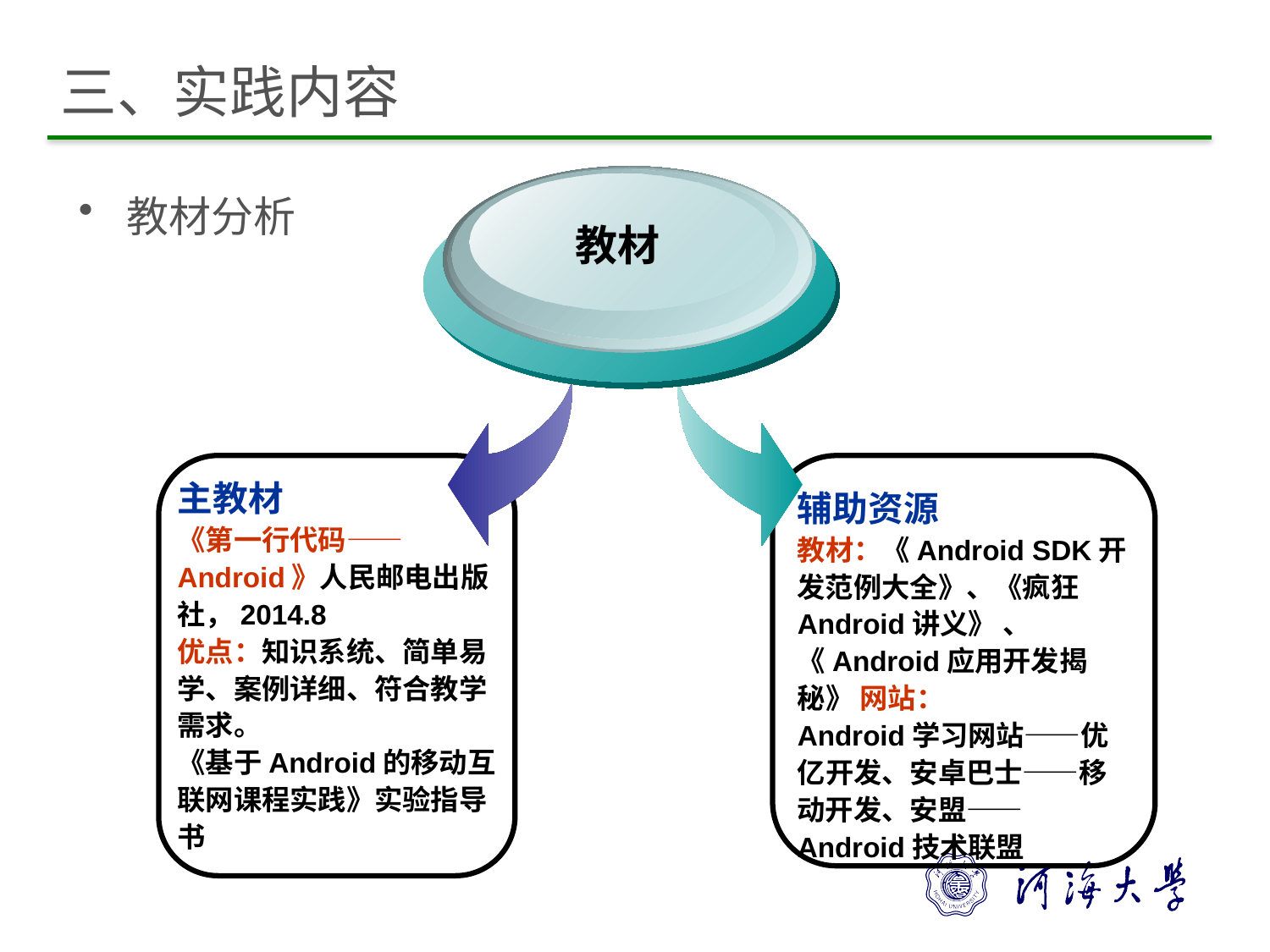

# 三、实践内容

教材分析

教材

主教材
《第一行代码——Android》人民邮电出版社，2014.8
优点：知识系统、简单易学、案例详细、符合教学需求。
《基于Android的移动互联网课程实践》实验指导书

辅助资源
教材：《Android SDK开发范例大全》、《疯狂Android讲义》 、
《Android应用开发揭秘》 网站：
Android学习网站——优亿开发、安卓巴士——移动开发、安盟——Android技术联盟